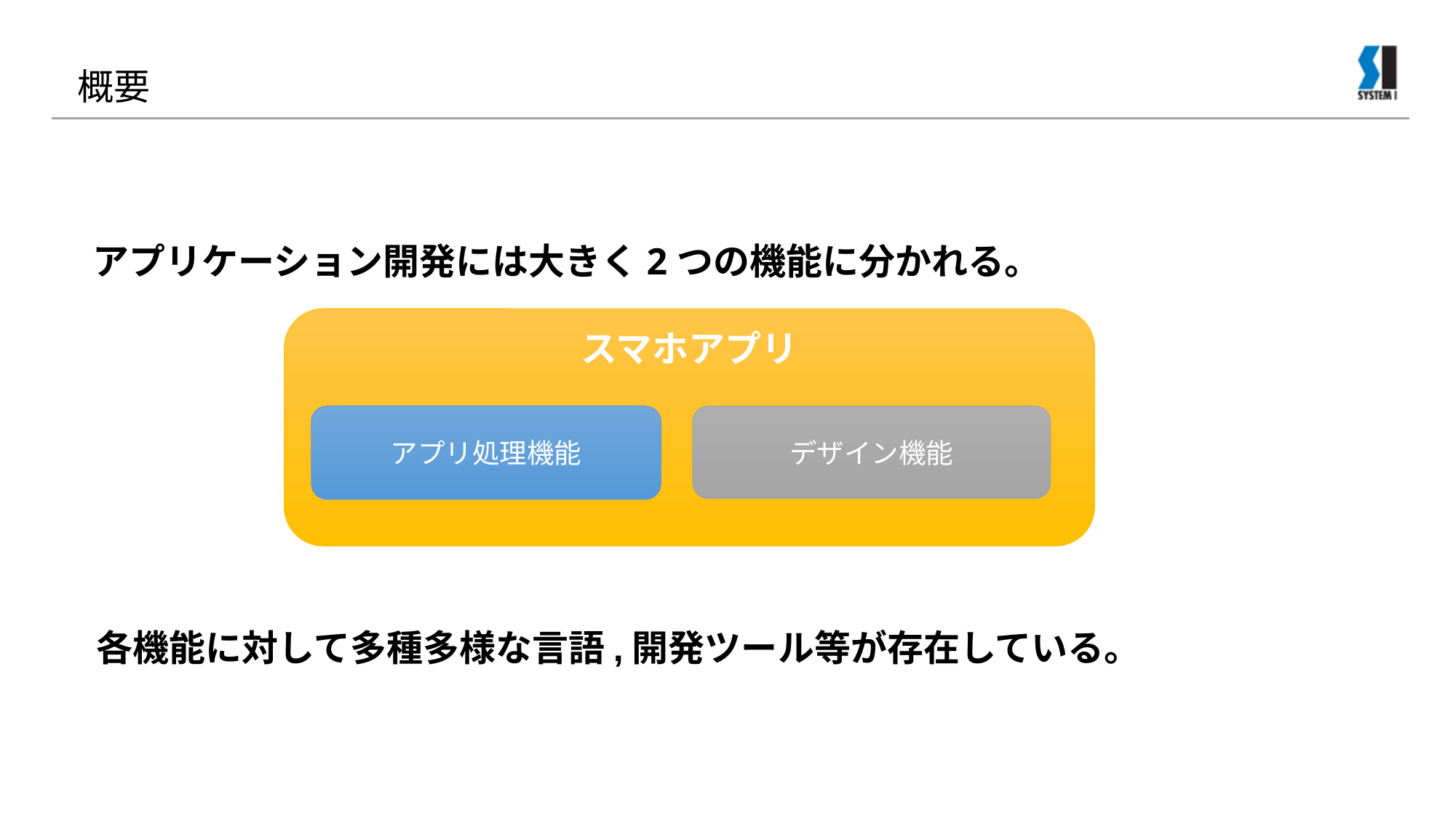

# 概要
アプリケーション開発には大きく2つの機能に分かれる。
スマホアプリ
アプリ処理機能
デザイン機能
各機能に対して多種多様な言語,開発ツール等が存在している。